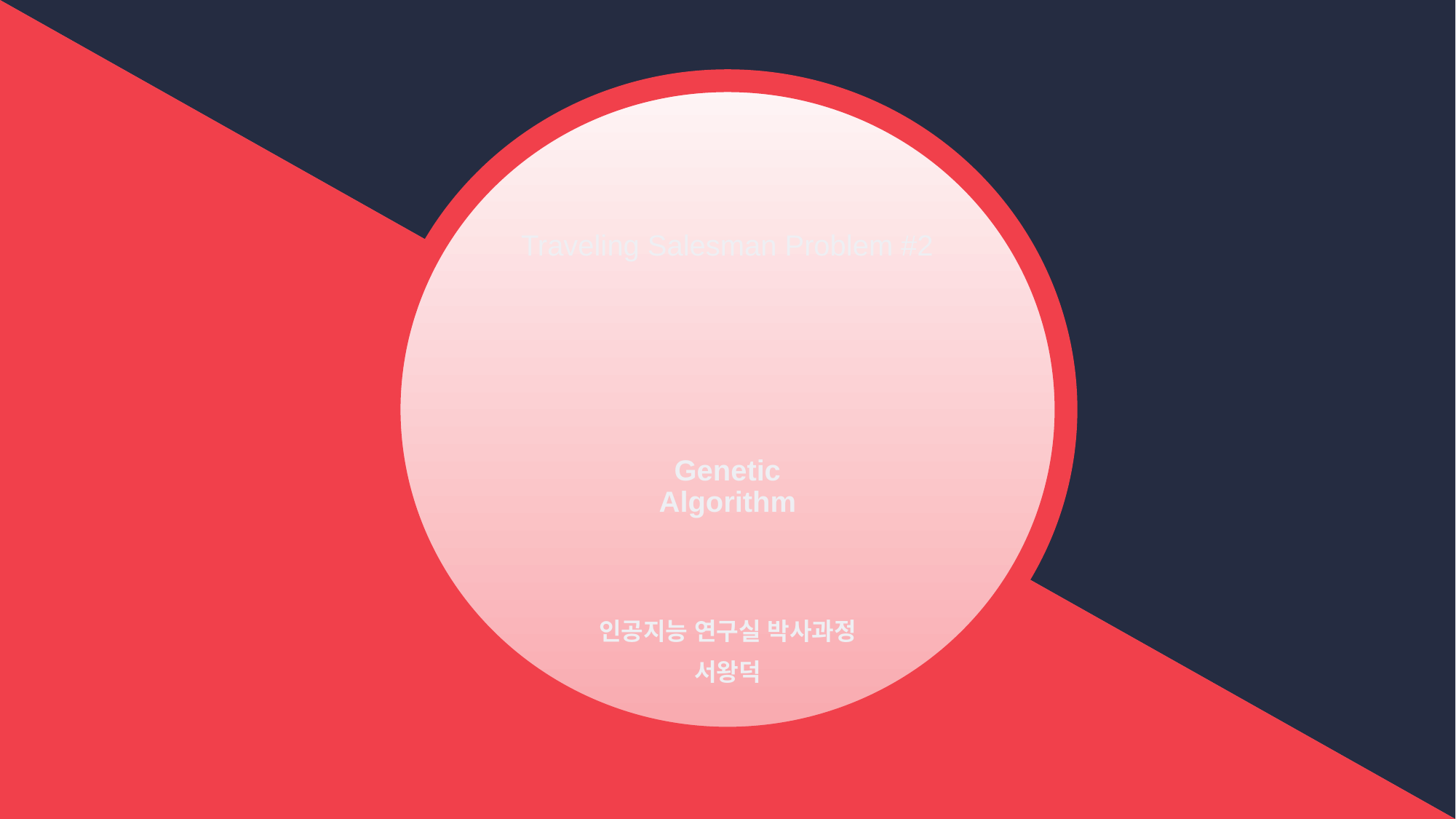

Traveling Salesman Problem #2
# Genetic Algorithm
인공지능 연구실 박사과정
서왕덕